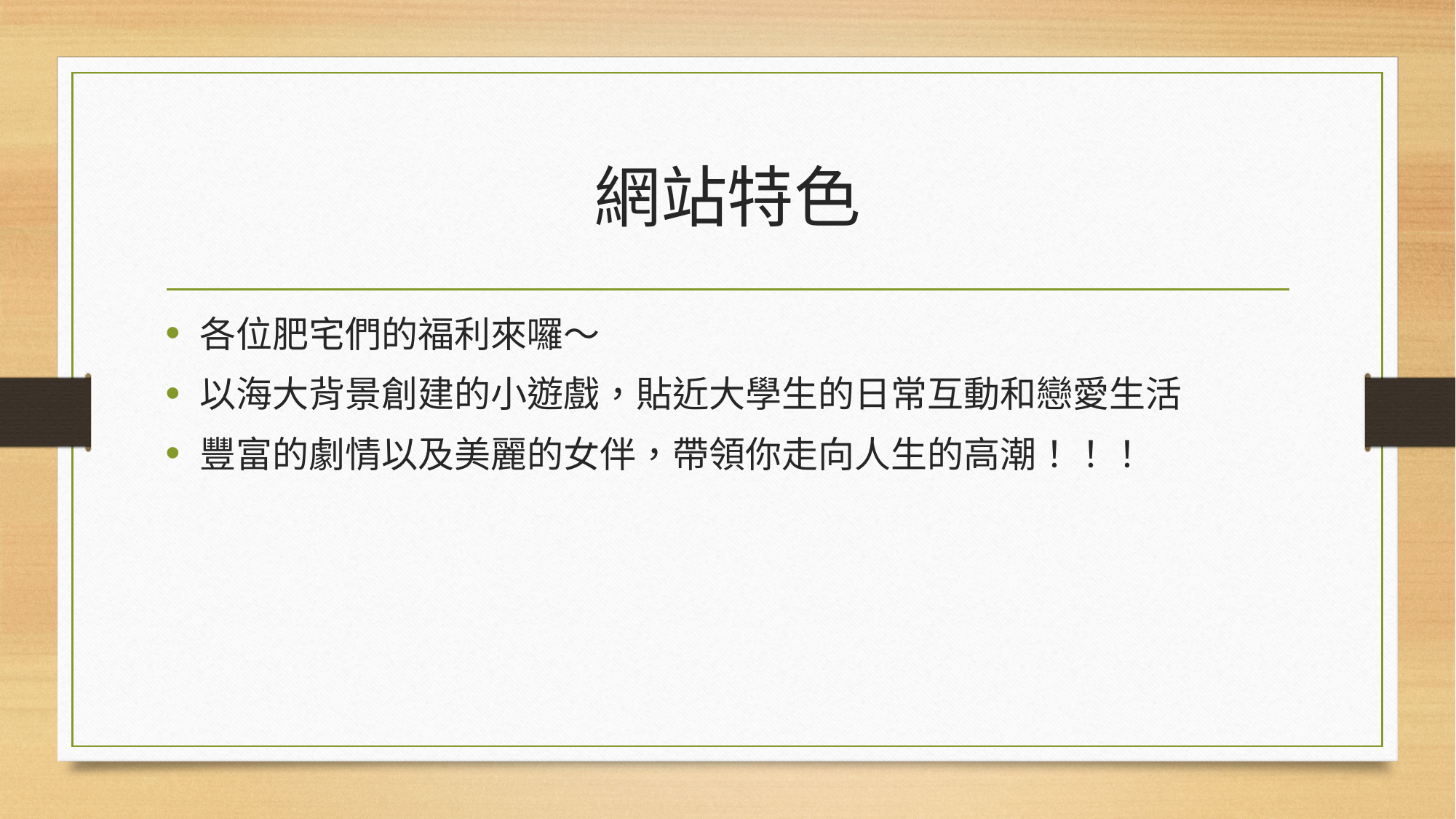

# 網站特色
各位肥宅們的福利來囉～
以海大背景創建的小遊戲，貼近大學生的日常互動和戀愛生活
豐富的劇情以及美麗的女伴，帶領你走向人生的高潮！！！